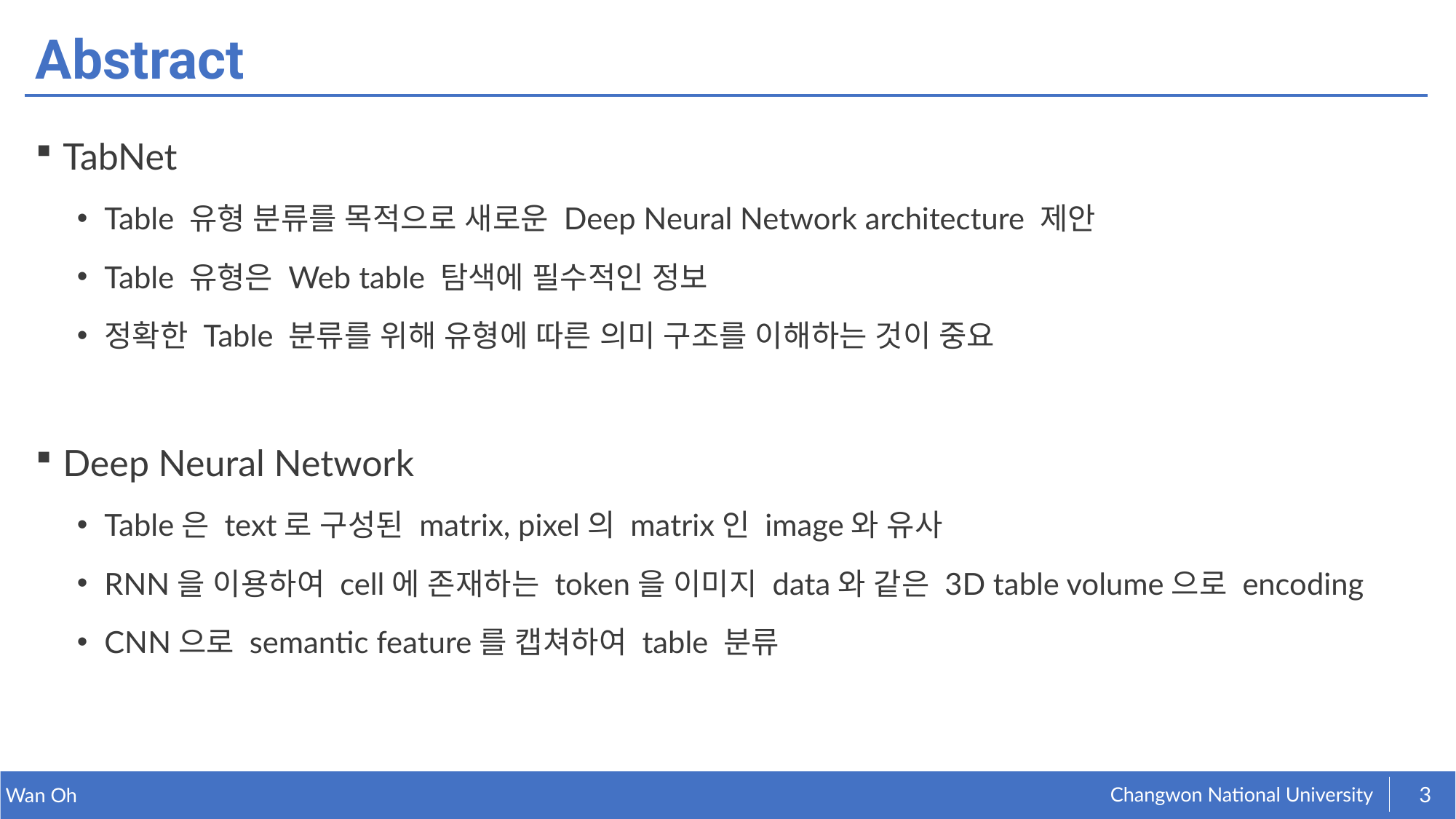

# Abstract
TabNet
Table 유형 분류를 목적으로 새로운 Deep Neural Network architecture 제안
Table 유형은 Web table 탐색에 필수적인 정보
정확한 Table 분류를 위해 유형에 따른 의미 구조를 이해하는 것이 중요

Deep Neural Network
Table은 text로 구성된 matrix, pixel의 matrix인 image와 유사
RNN을 이용하여 cell에 존재하는 token을 이미지 data와 같은 3D table volume으로 encoding
CNN으로 semantic feature를 캡쳐하여 table 분류

3